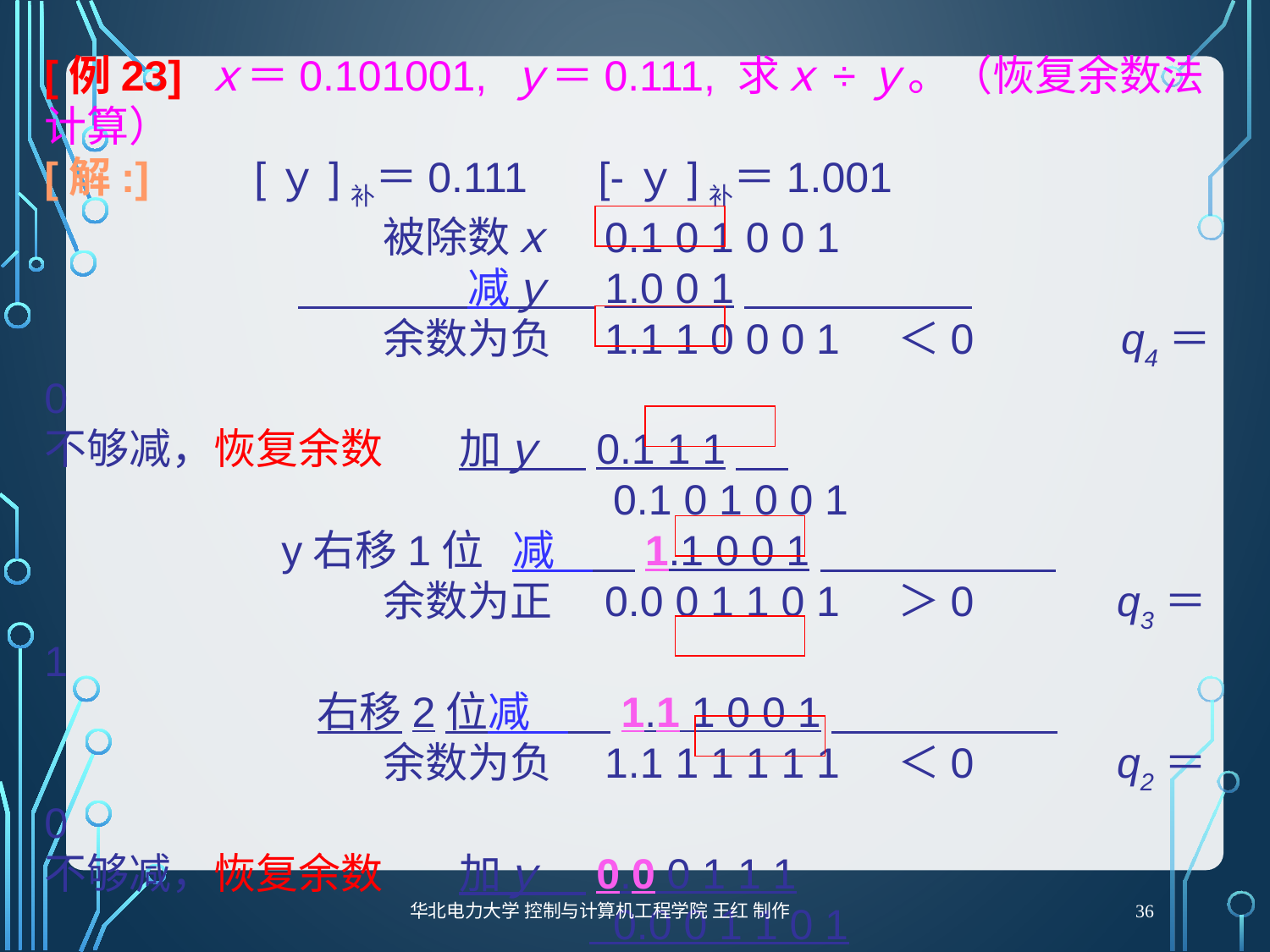

[例23] ｘ＝0.101001, ｙ＝0.111, 求ｘ÷ｙ。（恢复余数法计算）
[解:]　　[ｙ]补＝0.111      [-ｙ]补＝1.001
　　　　　　　　被除数ｘ　0.1 0 1 0 0 1
　　　　　　　　　　减ｙ　1.0 0 1
　　　　　　　　余数为负　1.1 1 0 0 0 1    ＜0　　　q4＝0
不够减，恢复余数        加ｙ　0.1 1 1
                                                0.1 0 1 0 0 1
 　　　　    y右移1位   减    　1.1 0 0 1
　　　　　　　　余数为正　0.0 0 1 1 0 1    ＞0　   　 q3＝1
　　　　　　  右移2位减    　1.1 1 0 0 1
　　　　　　　　余数为负　1.1 1 1 1 1 1    ＜0　    　q2＝0
不够减，恢复余数        加ｙ　0.0 0 1 1 1
                                                0.0 0 1 1 0 1
　　　　　　ｙ右移3位减  　1.1 1 1 0 0 1
　　　　　　　　余数为正　0.0 0 0 1 1 0　＞0   　 　q1＝1
故得　　　　 　商 q ＝ q4.q3q2q1 ＝ 0.101

华北电力大学 控制与计算机工程学院 王红 制作
36